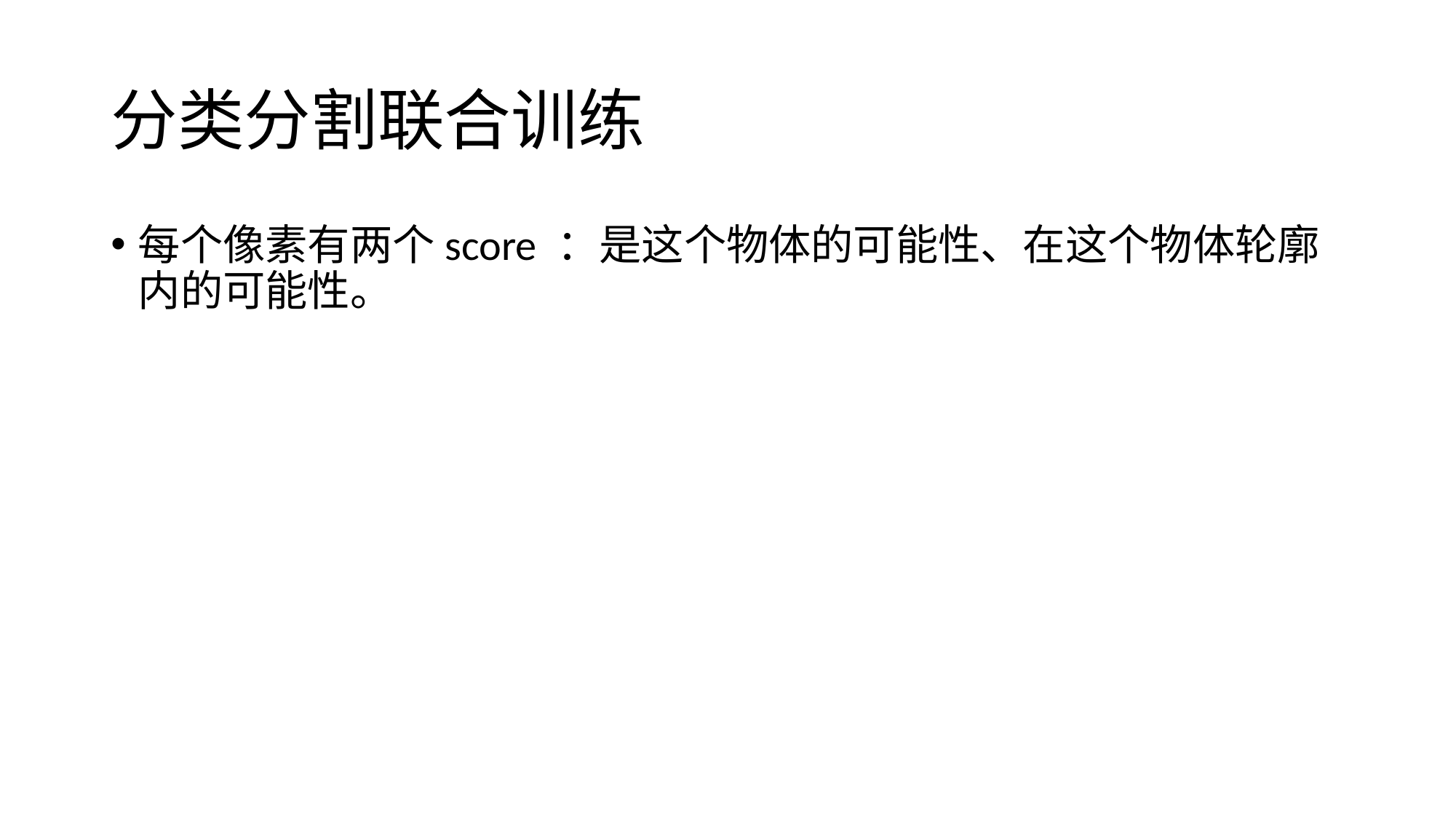

# 分类分割联合训练
每个像素有两个score ：是这个物体的可能性、在这个物体轮廓内的可能性。